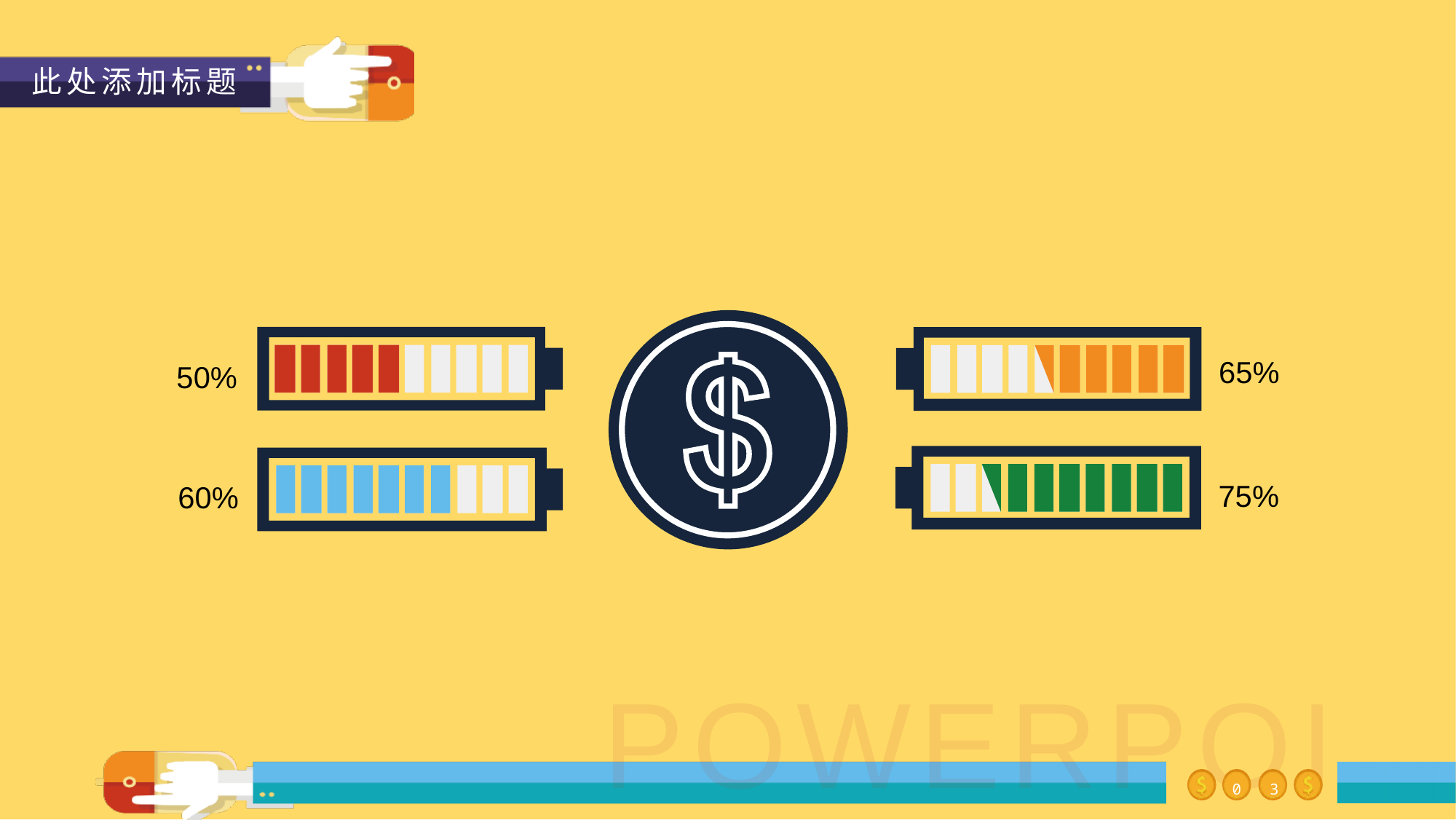

此处添加标题

50%

65%

75%

60%
0
3